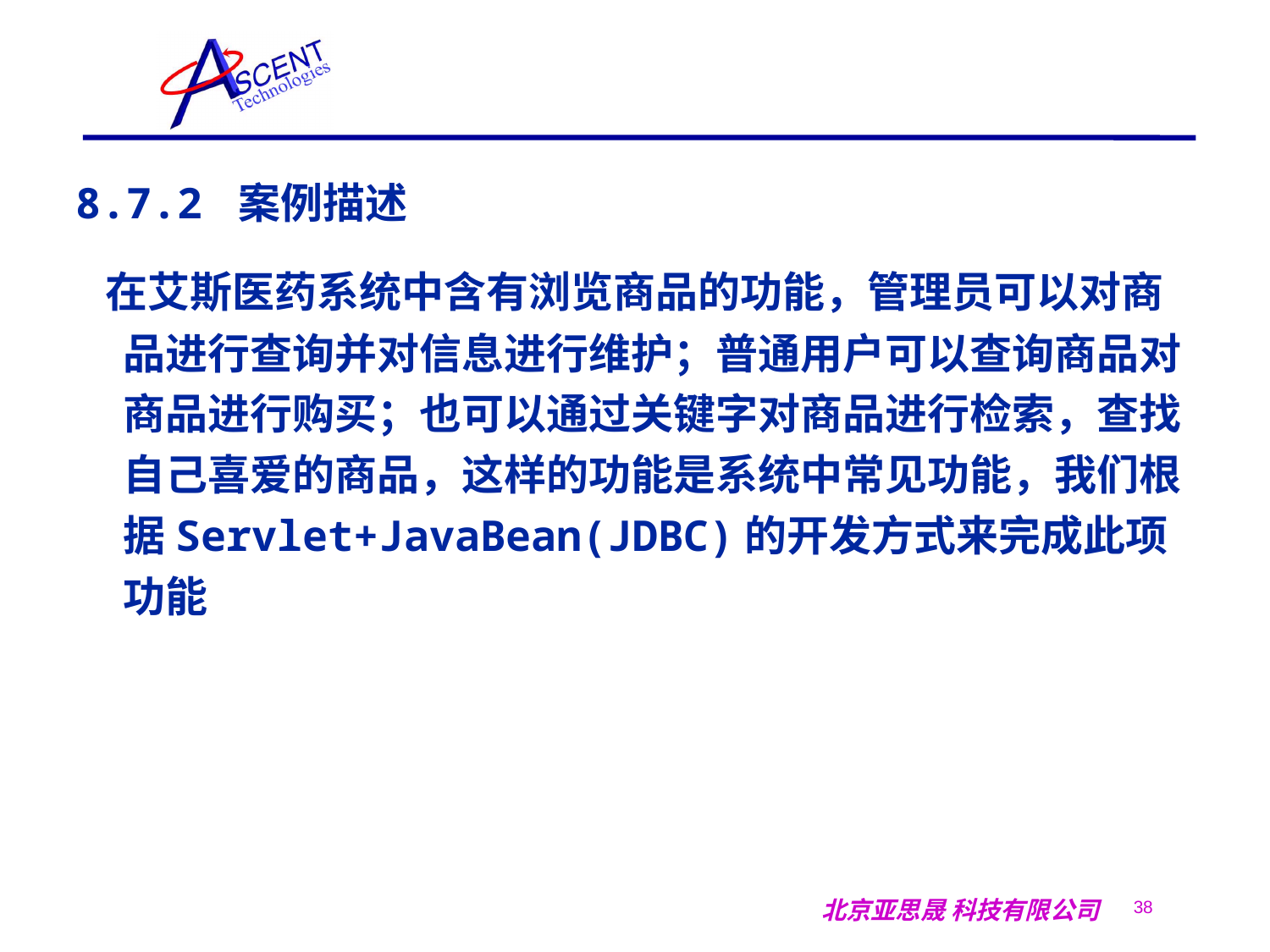

#
8.7.2 案例描述
  在艾斯医药系统中含有浏览商品的功能，管理员可以对商品进行查询并对信息进行维护；普通用户可以查询商品对商品进行购买；也可以通过关键字对商品进行检索，查找自己喜爱的商品，这样的功能是系统中常见功能，我们根据Servlet+JavaBean(JDBC)的开发方式来完成此项功能